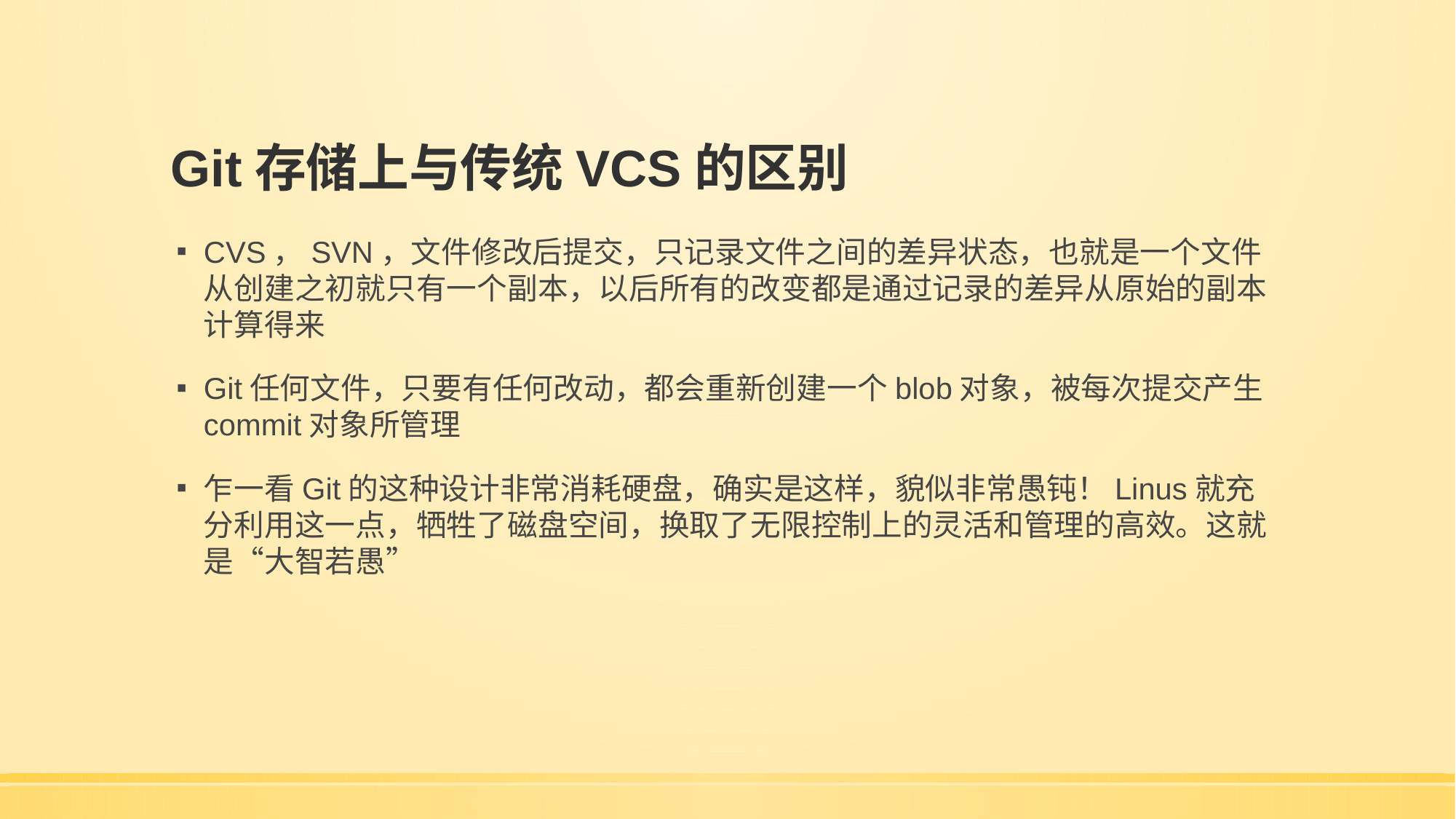

# Git存储上与传统VCS的区别
CVS，SVN，文件修改后提交，只记录文件之间的差异状态，也就是一个文件从创建之初就只有一个副本，以后所有的改变都是通过记录的差异从原始的副本计算得来
Git任何文件，只要有任何改动，都会重新创建一个blob对象，被每次提交产生commit对象所管理
乍一看Git的这种设计非常消耗硬盘，确实是这样，貌似非常愚钝！Linus就充分利用这一点，牺牲了磁盘空间，换取了无限控制上的灵活和管理的高效。这就是“大智若愚”